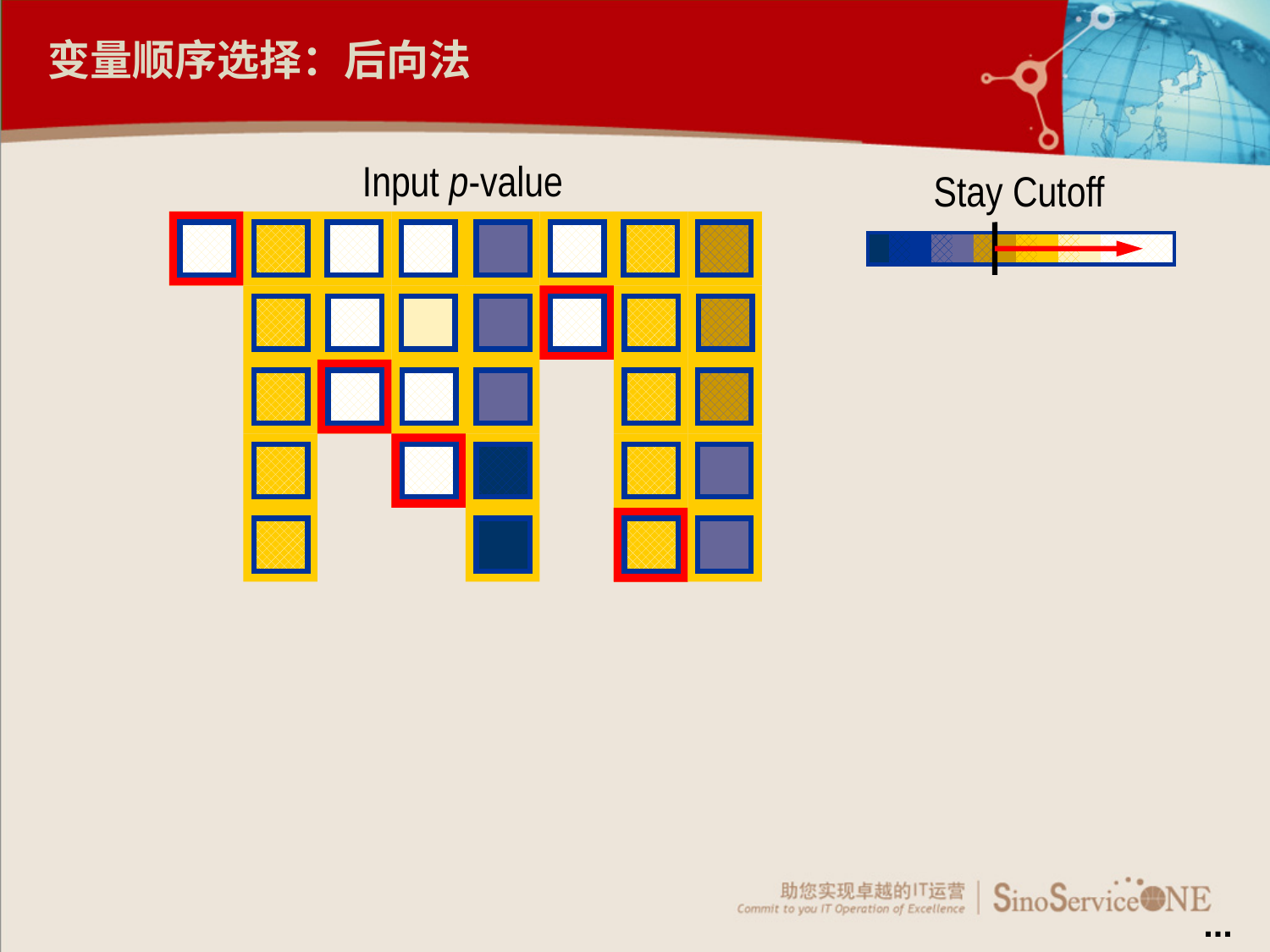

# 变量顺序选择：后向法
Input p-value
Stay Cutoff

...